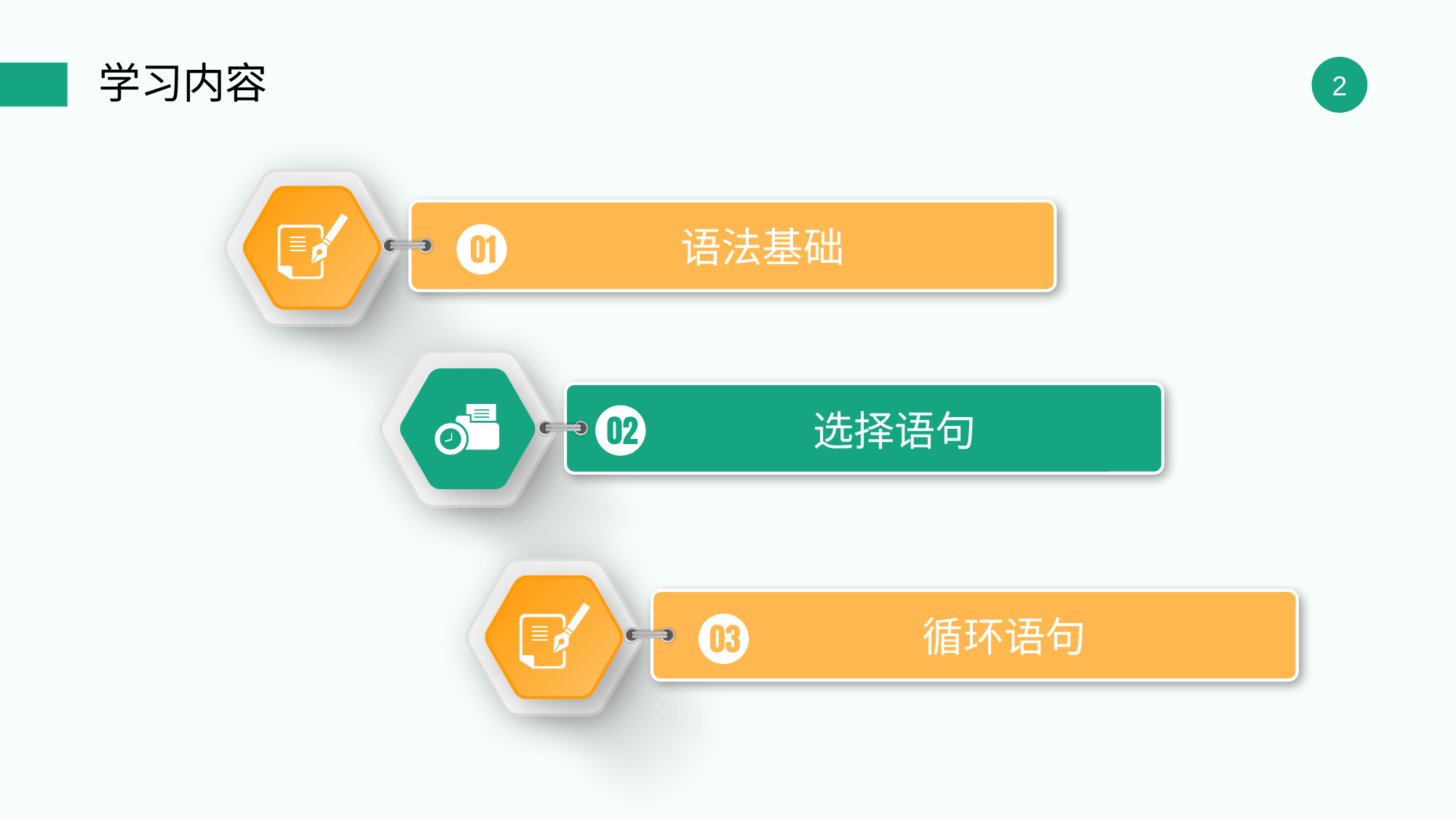

学习内容

语法基础

01

选择语句

02

循环语句

03